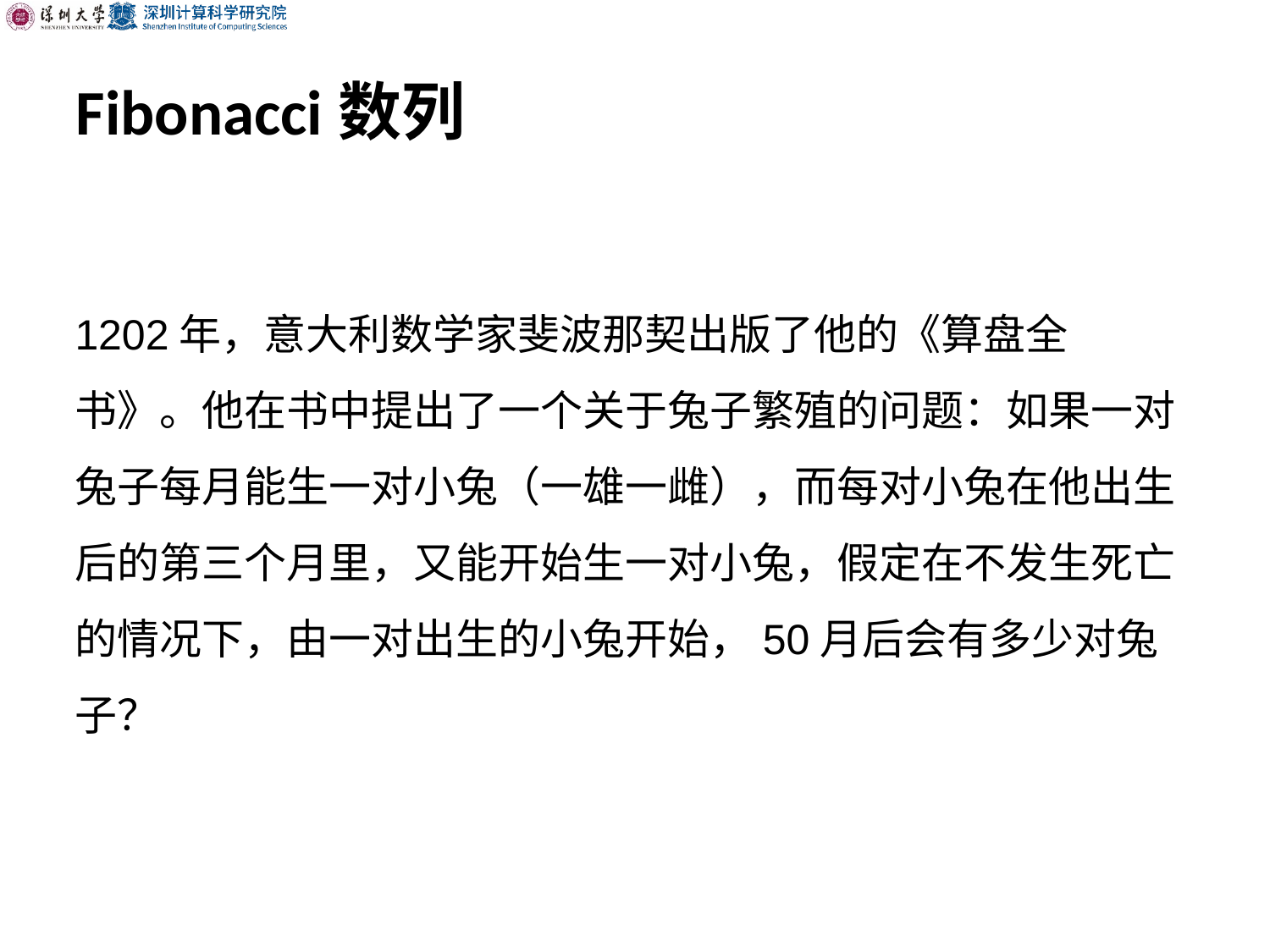

Fibonacci数列
    1202年，意大利数学家斐波那契出版了他的《算盘全书》。他在书中提出了一个关于兔子繁殖的问题：如果一对兔子每月能生一对小兔（一雄一雌），而每对小兔在他出生后的第三个月里，又能开始生一对小兔，假定在不发生死亡的情况下，由一对出生的小兔开始，50月后会有多少对兔子？